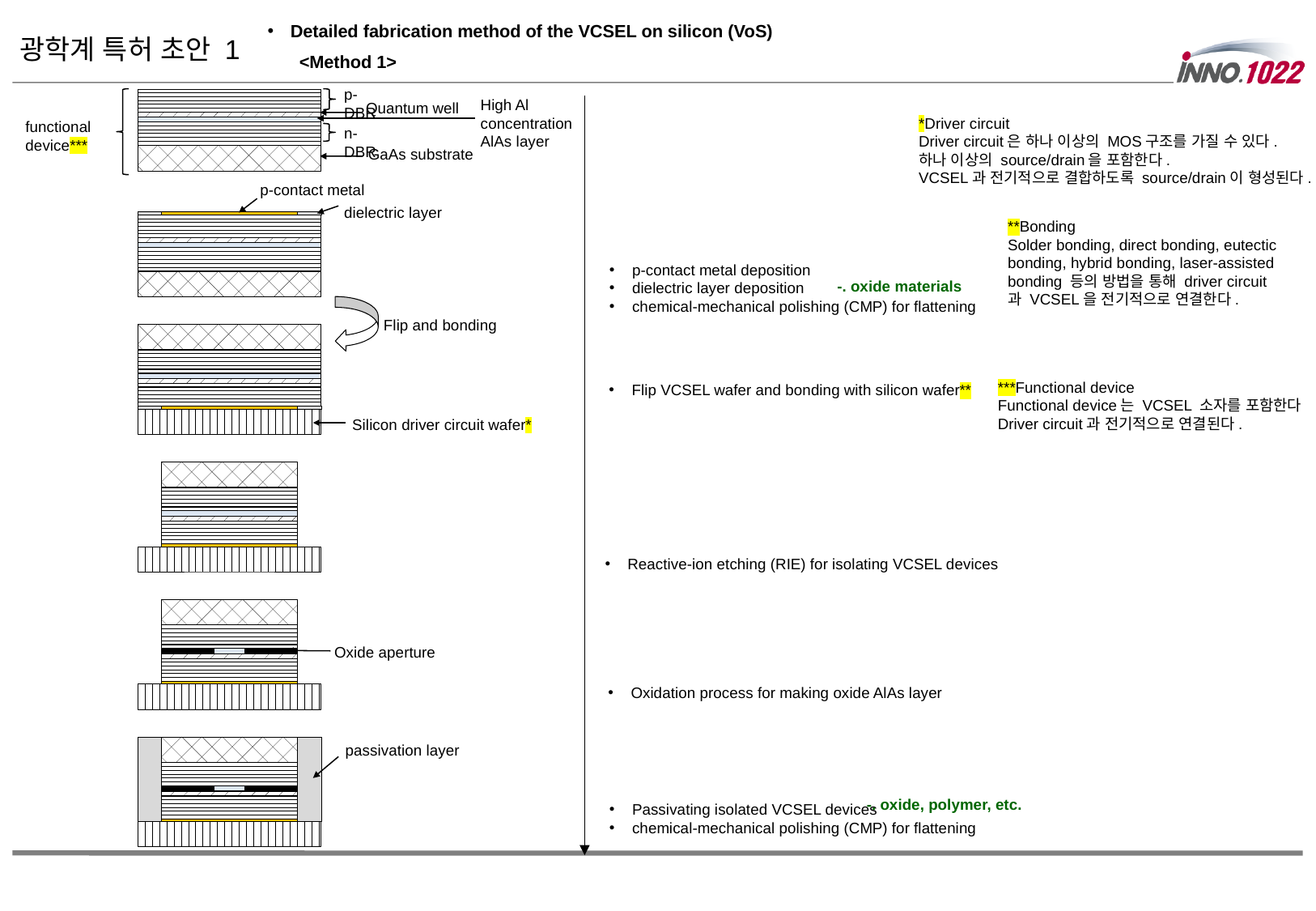

Detailed fabrication method of the VCSEL on silicon (VoS)
# 광학계 특허 초안 1
<Method 1>
p-DBR

High Al concentration AlAs layer

Quantum well

*Driver circuit
Driver circuit은 하나 이상의 MOS구조를 가질 수 있다.
하나 이상의 source/drain을 포함한다.
VCSEL과 전기적으로 결합하도록 source/drain이 형성된다.
functional device***

n-DBR

GaAs substrate

p-contact metal
dielectric layer
**Bonding
Solder bonding, direct bonding, eutectic bonding, hybrid bonding, laser-assisted bonding 등의 방법을 통해 driver circuit과 VCSEL을 전기적으로 연결한다.

p-contact metal deposition
dielectric layer deposition
chemical-mechanical polishing (CMP) for flattening

-. oxide materials

Flip and bonding

***Functional device
Functional device는 VCSEL 소자를 포함한다
Driver circuit과 전기적으로 연결된다.

Flip VCSEL wafer and bonding with silicon wafer**

Silicon driver circuit wafer*

Reactive-ion etching (RIE) for isolating VCSEL devices

Oxide aperture

Oxidation process for making oxide AlAs layer

passivation layer

-. oxide, polymer, etc.

Passivating isolated VCSEL devices
chemical-mechanical polishing (CMP) for flattening